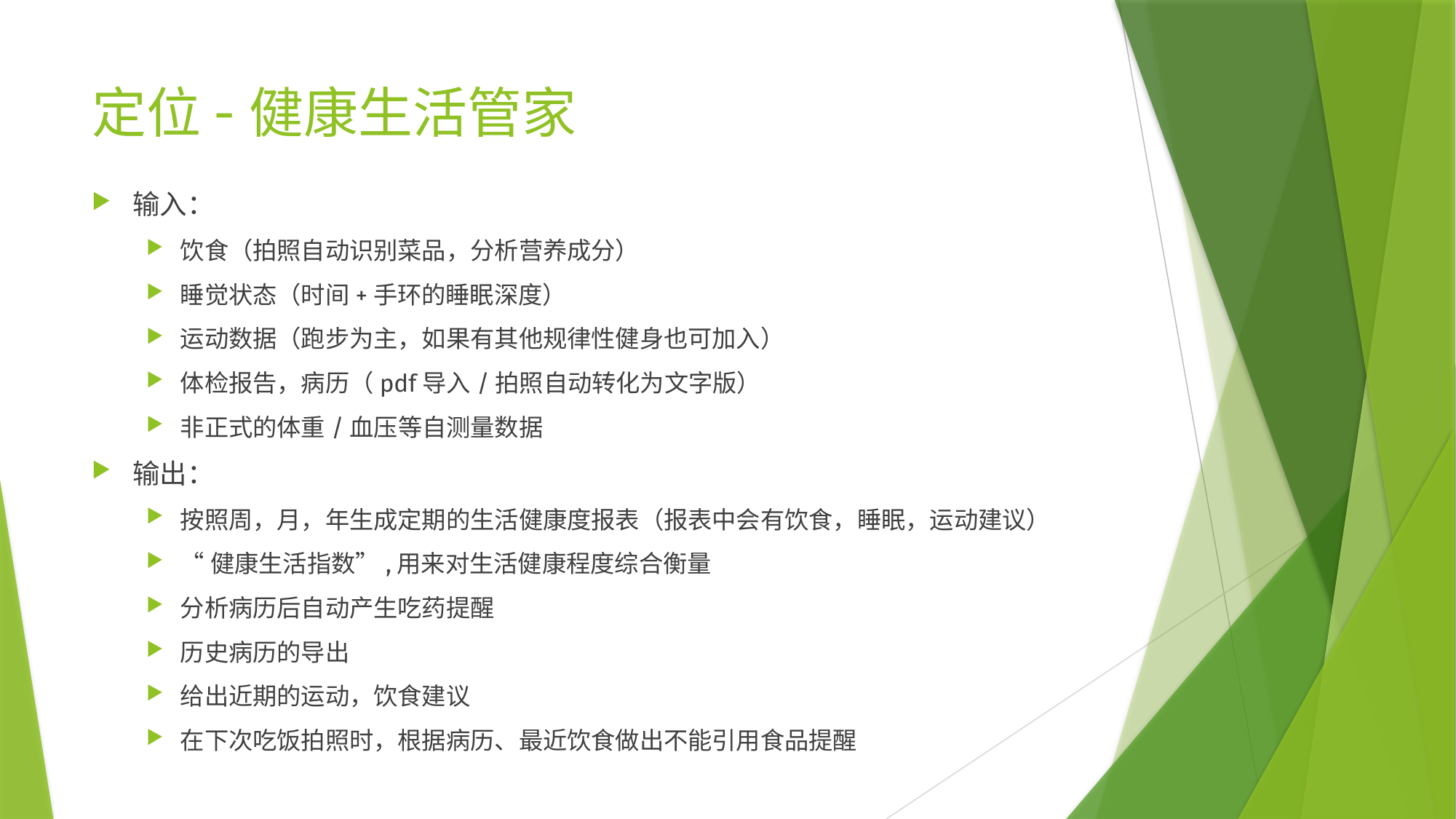

# 定位-健康生活管家
输入：
饮食（拍照自动识别菜品，分析营养成分）
睡觉状态（时间+手环的睡眠深度）
运动数据（跑步为主，如果有其他规律性健身也可加入）
体检报告，病历（pdf导入/拍照自动转化为文字版）
非正式的体重/血压等自测量数据
输出：
按照周，月，年生成定期的生活健康度报表（报表中会有饮食，睡眠，运动建议）
“健康生活指数”,用来对生活健康程度综合衡量
分析病历后自动产生吃药提醒
历史病历的导出
给出近期的运动，饮食建议
在下次吃饭拍照时，根据病历、最近饮食做出不能引用食品提醒